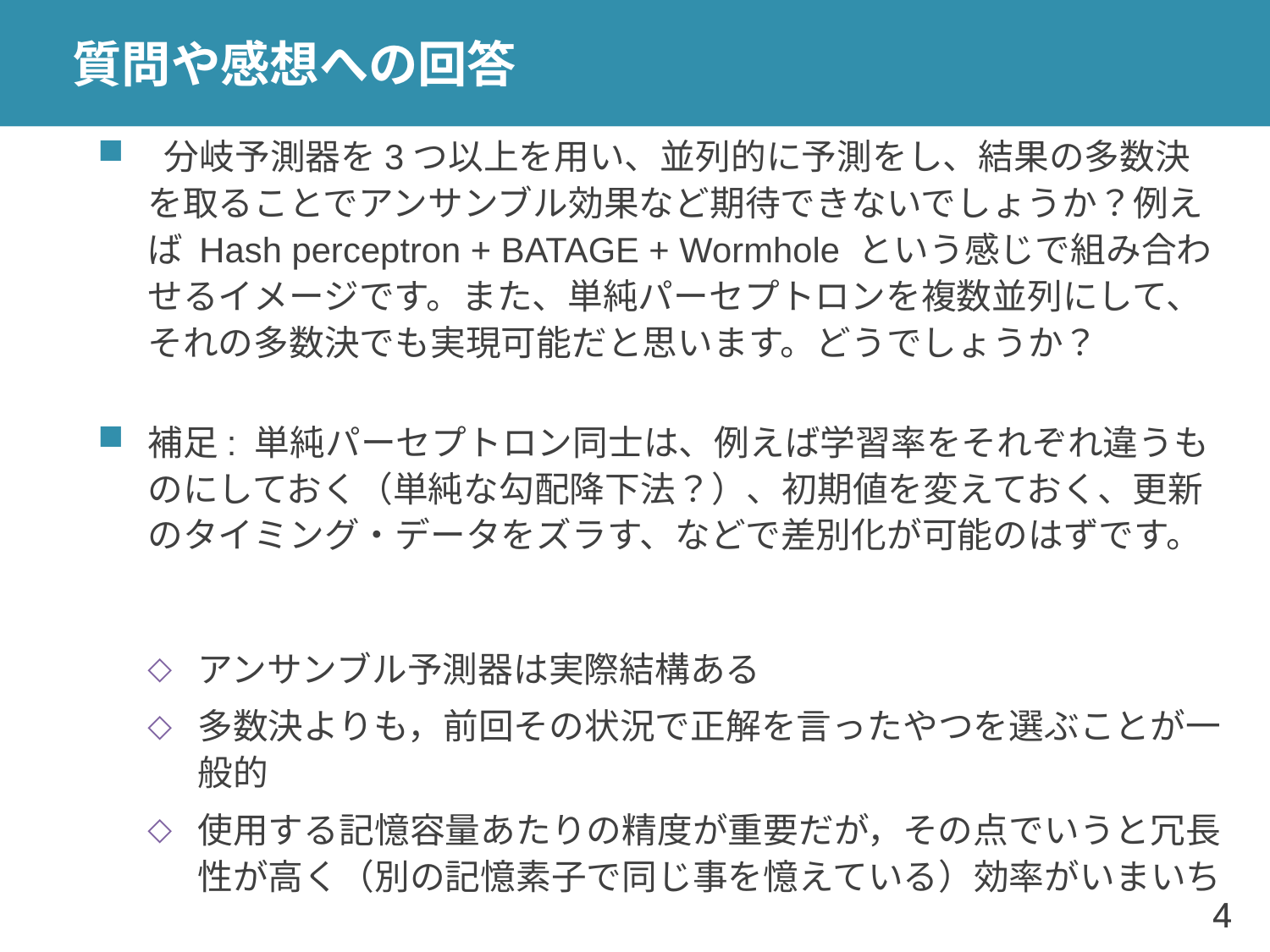

# 質問や感想への回答
 分岐予測器を3つ以上を用い、並列的に予測をし、結果の多数決を取ることでアンサンブル効果など期待できないでしょうか？例えば Hash perceptron + BATAGE + Wormhole という感じで組み合わせるイメージです。また、単純パーセプトロンを複数並列にして、それの多数決でも実現可能だと思います。どうでしょうか？
補足: 単純パーセプトロン同士は、例えば学習率をそれぞれ違うものにしておく（単純な勾配降下法？）、初期値を変えておく、更新のタイミング・データをズラす、などで差別化が可能のはずです。

アンサンブル予測器は実際結構ある
多数決よりも，前回その状況で正解を言ったやつを選ぶことが一般的
使用する記憶容量あたりの精度が重要だが，その点でいうと冗長性が高く（別の記憶素子で同じ事を憶えている）効率がいまいち